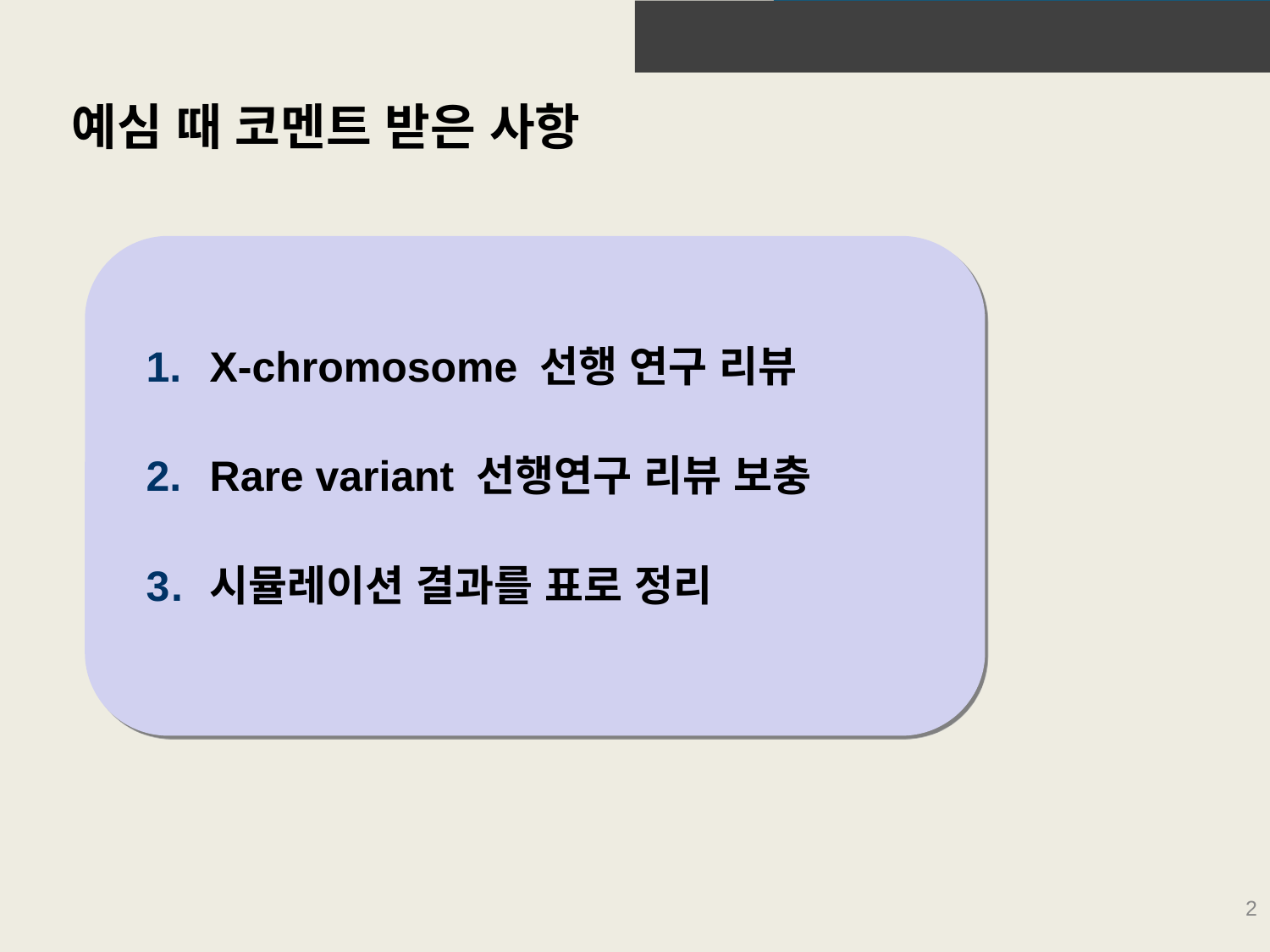

# 예심 때 코멘트 받은 사항
X-chromosome 선행 연구 리뷰
Rare variant 선행연구 리뷰 보충
시뮬레이션 결과를 표로 정리
2